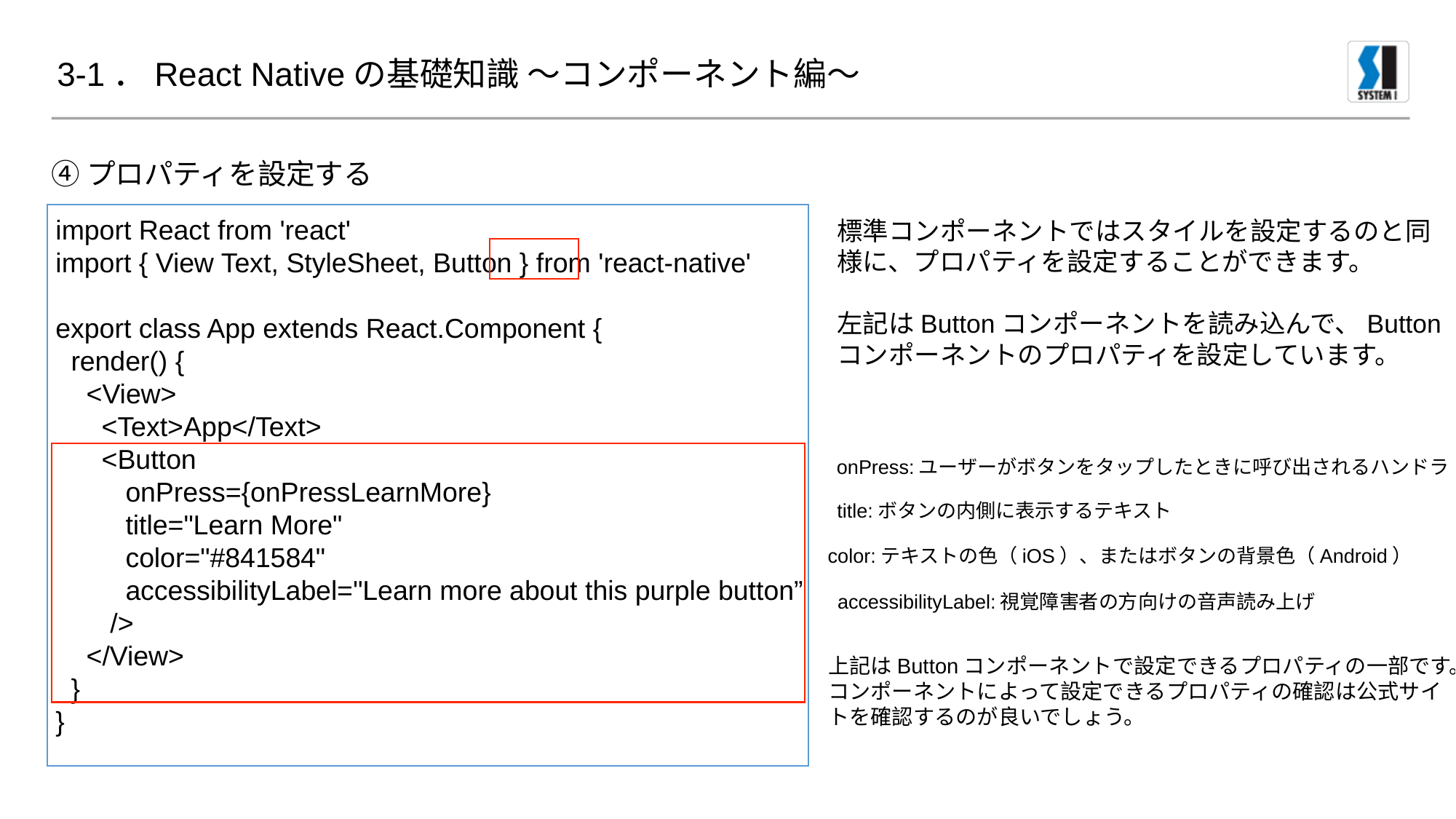

# 3-1．React Nativeの基礎知識 ～コンポーネント編～
④プロパティを設定する

import React from 'react'
import { View Text, StyleSheet, Button } from 'react-native'

export class App extends React.Component {
  render() {
    <View>
      <Text>App</Text>
      <Button
  onPress={onPressLearnMore}
  title="Learn More"
  color="#841584"
  accessibilityLabel="Learn more about this purple button”
/>
    </View>
  }
}
標準コンポーネントではスタイルを設定するのと同
様に、プロパティを設定することができます。

左記はButtonコンポーネントを読み込んで、Button
コンポーネントのプロパティを設定しています。

onPress:ユーザーがボタンをタップしたときに呼び出されるハンドラ
title:ボタンの内側に表示するテキスト
color:テキストの色（iOS）、またはボタンの背景色（Android）
accessibilityLabel:視覚障害者の方向けの音声読み上げ
上記はButtonコンポーネントで設定できるプロパティの一部です。
コンポーネントによって設定できるプロパティの確認は公式サイ
トを確認するのが良いでしょう。